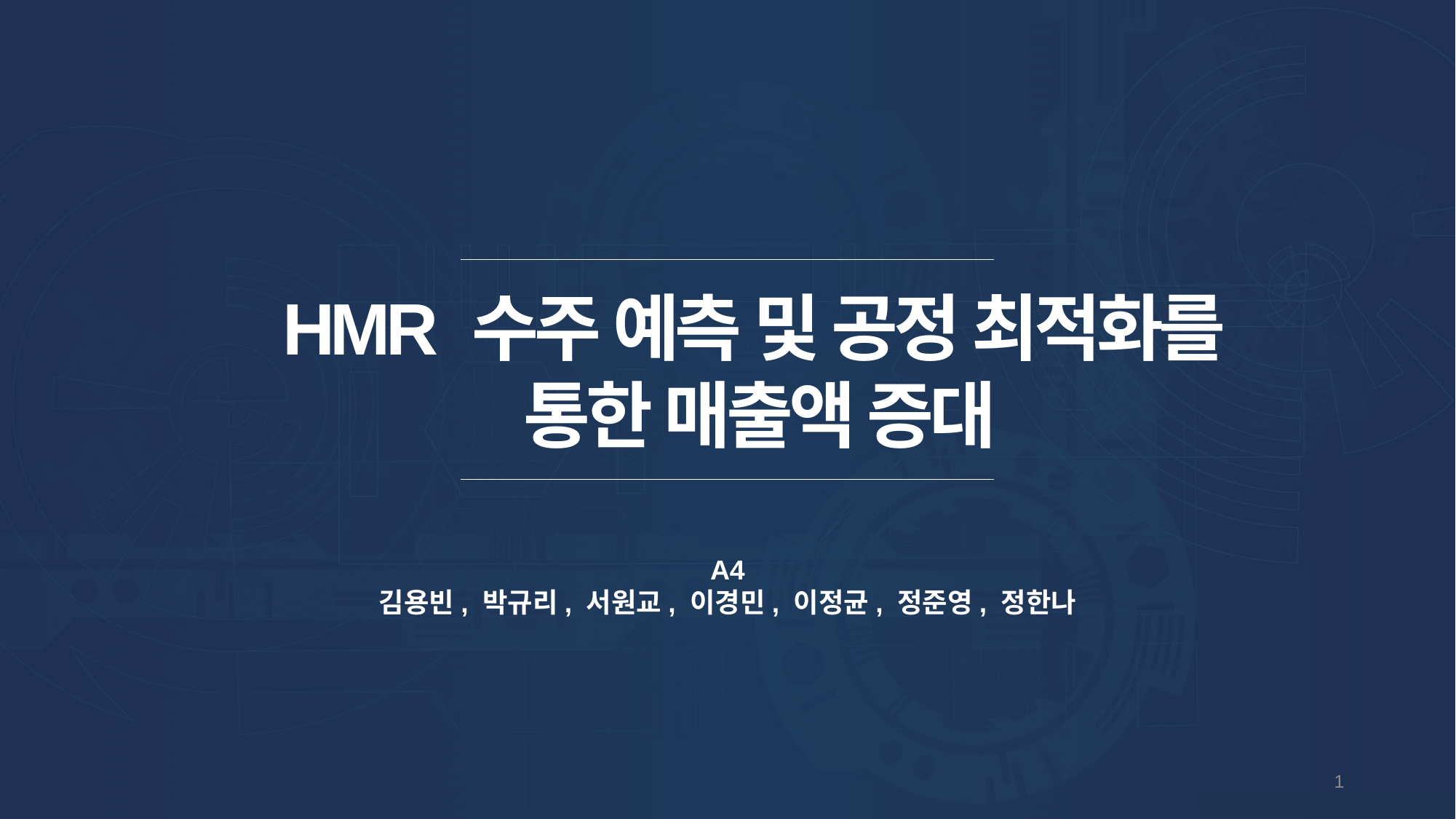

HMR 수주 예측 및 공정 최적화를  통한 매출액 증대
A4
김용빈, 박규리, 서원교, 이경민, 이정균, 정준영, 정한나
1